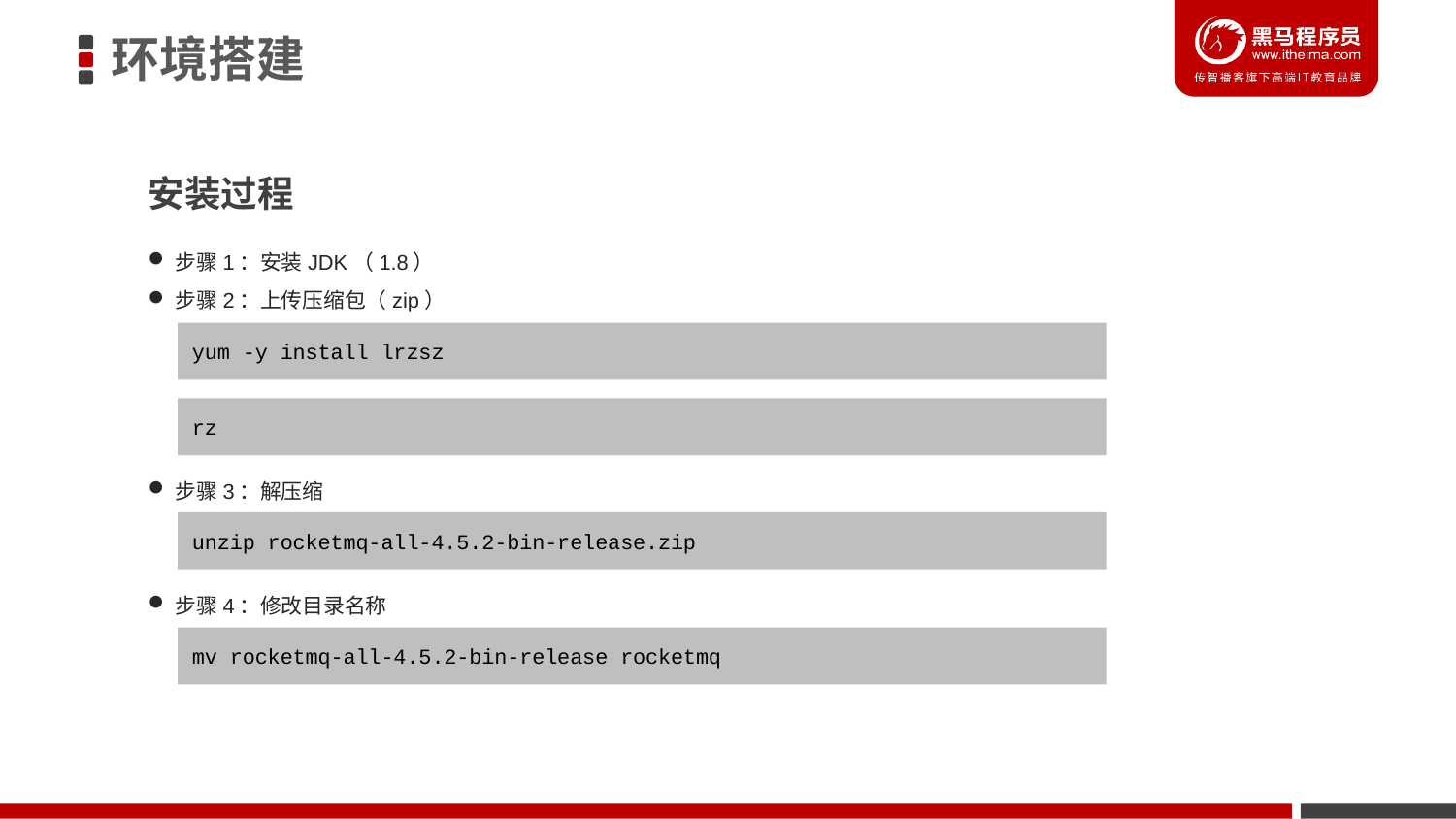

环境搭建
安装过程
步骤1：安装JDK（1.8）
步骤2：上传压缩包（zip）

步骤3：解压缩

步骤4：修改目录名称

yum -y install lrzsz
rz
unzip rocketmq-all-4.5.2-bin-release.zip
mv rocketmq-all-4.5.2-bin-release rocketmq